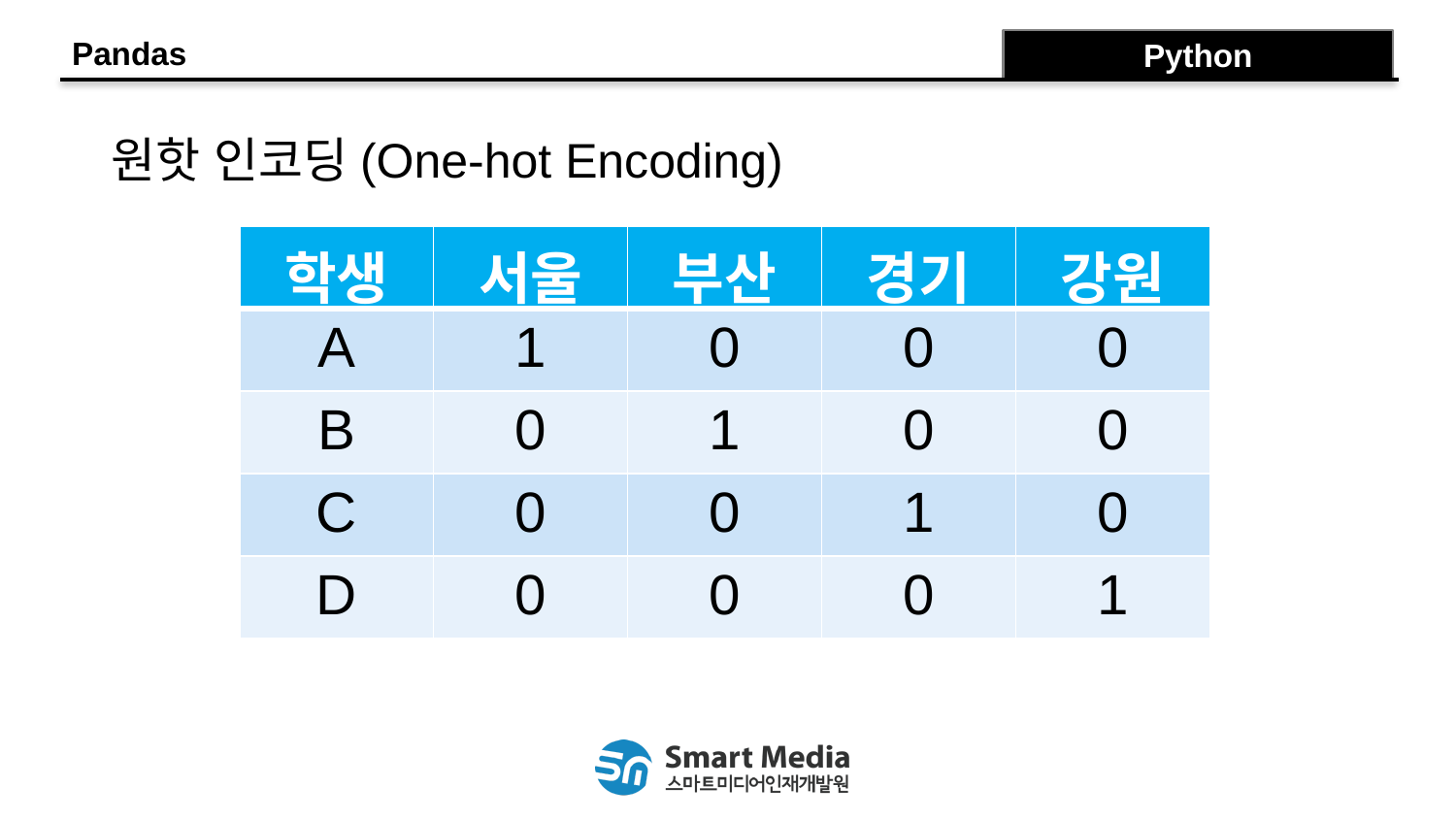

Pandas
Python
원핫 인코딩(One-hot Encoding)
| 학생 | 서울 | 부산 | 경기 | 강원 |
| --- | --- | --- | --- | --- |
| A | 1 | 0 | 0 | 0 |
| B | 0 | 1 | 0 | 0 |
| C | 0 | 0 | 1 | 0 |
| D | 0 | 0 | 0 | 1 |